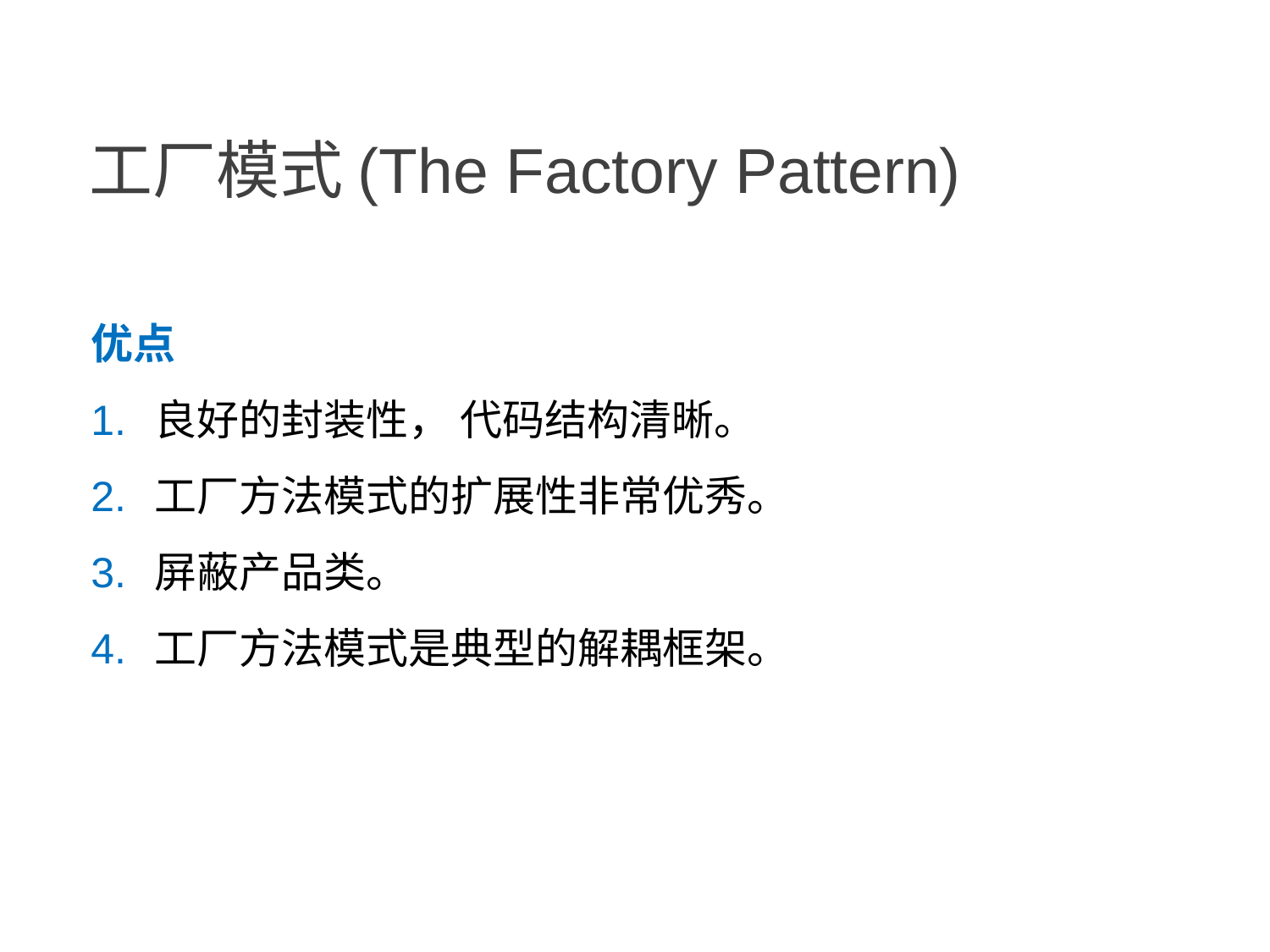

工厂模式(The Factory Pattern)
优点
良好的封装性， 代码结构清晰。
工厂方法模式的扩展性非常优秀。
屏蔽产品类。
工厂方法模式是典型的解耦框架。